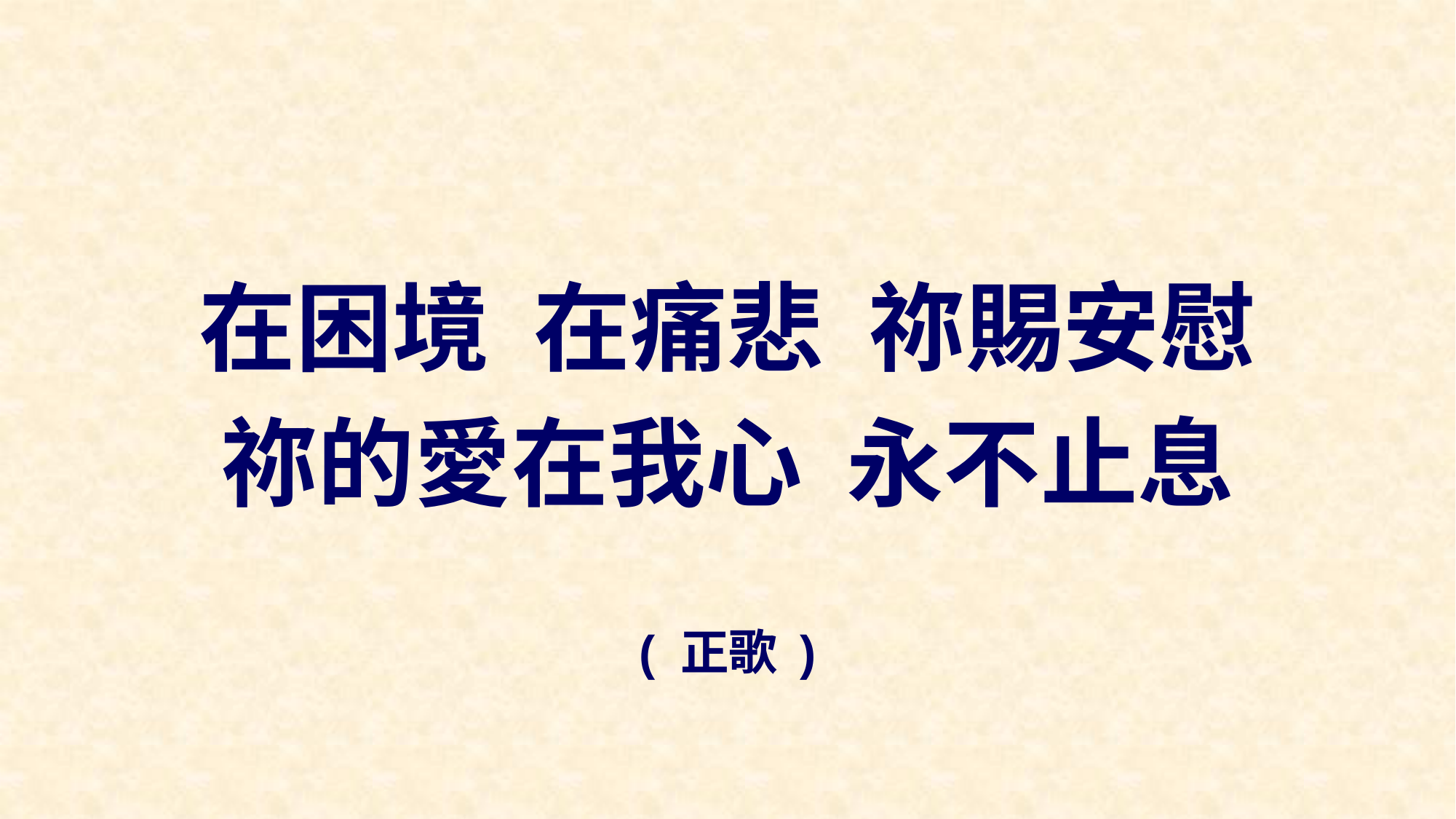

在困境  在痛悲  祢賜安慰
祢的愛在我心  永不止息
( 正歌 )